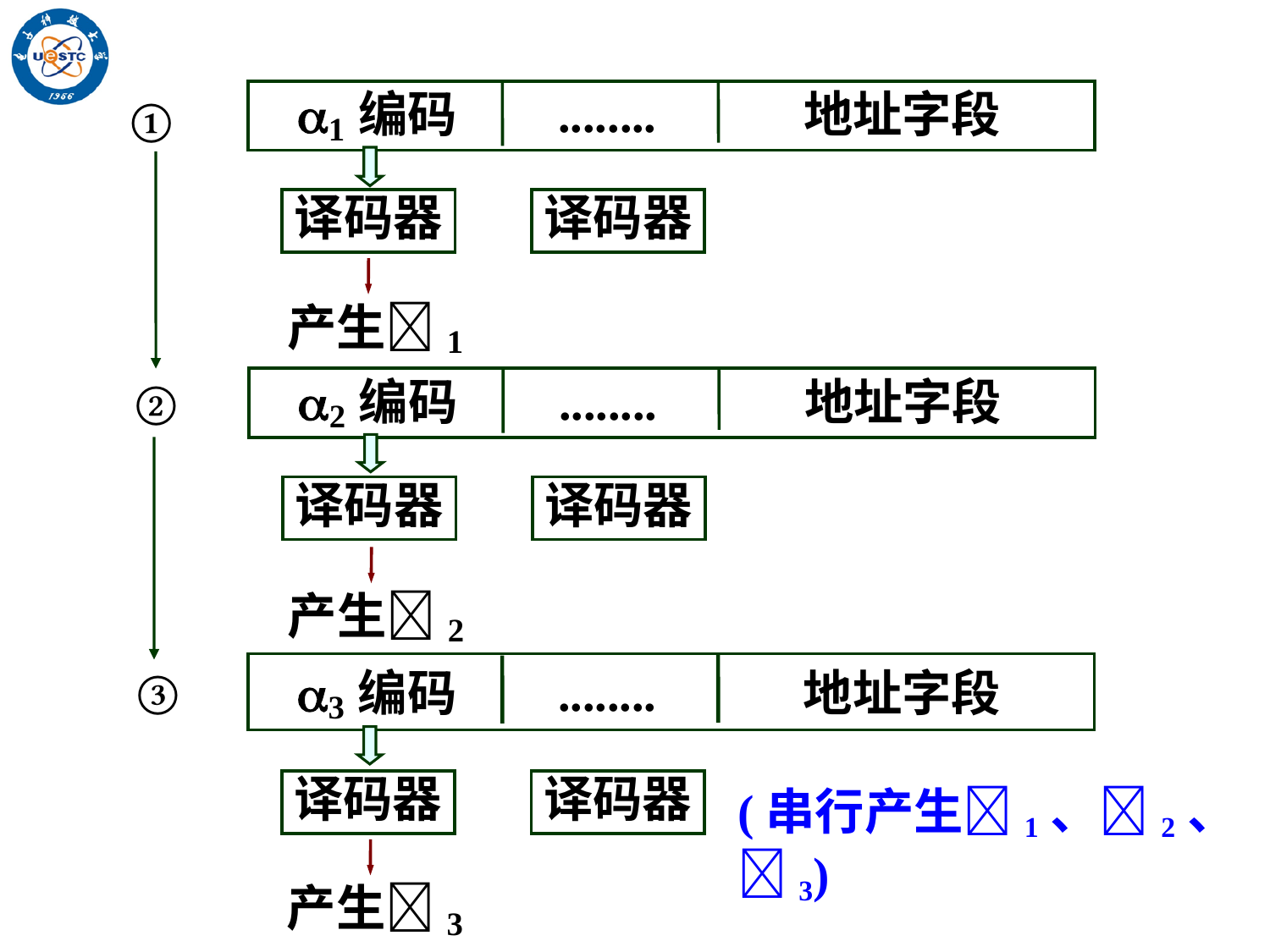

α1编码        ........           地址字段

译码器
译码器

产生α1
①

②

   α2编码        ........           地址字段

译码器
译码器

产生α2

   α3编码        ........           地址字段

译码器
译码器

产生α3
③
(串行产生α1、α2、α3)